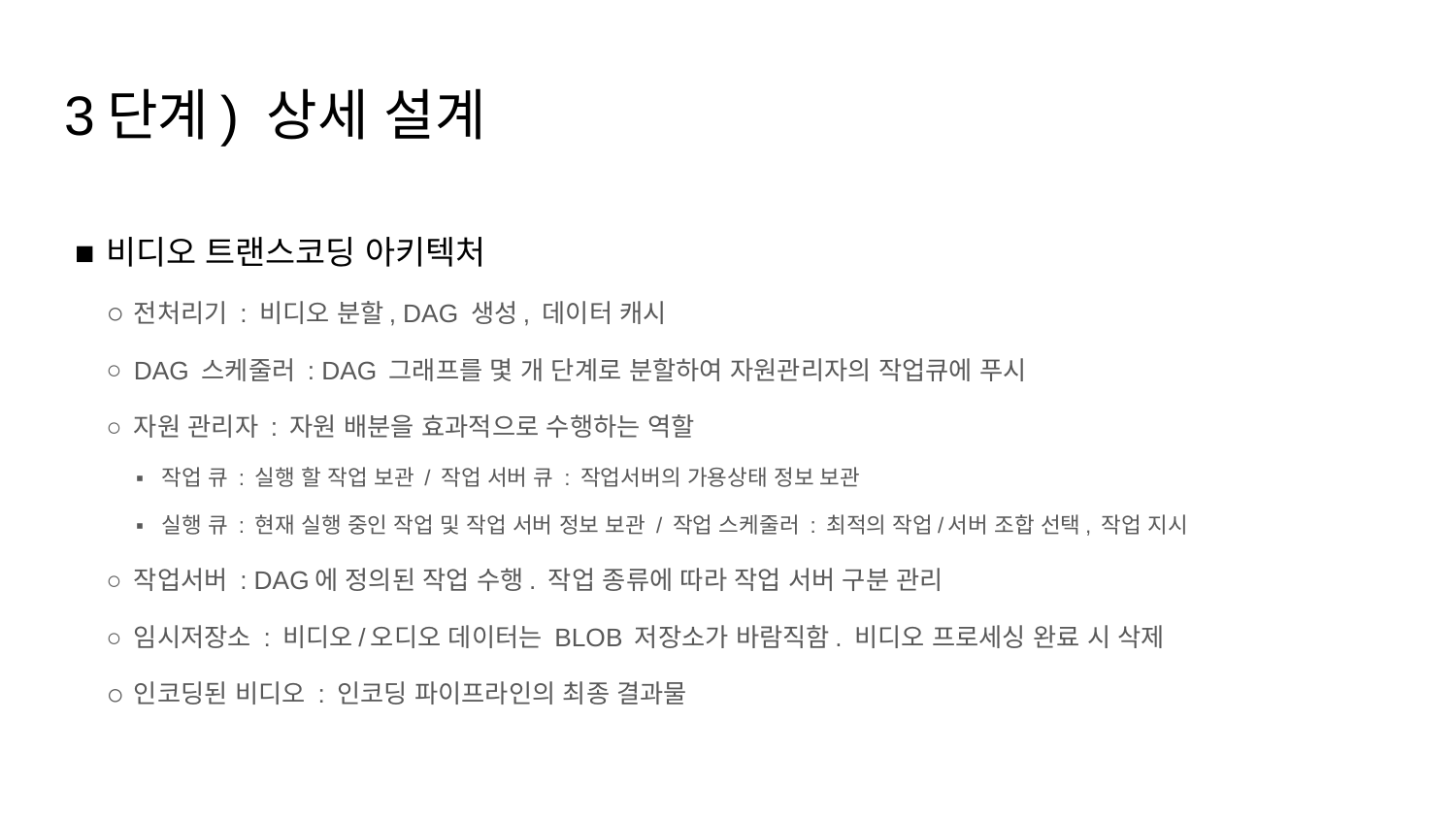

# 3단계) 상세 설계
비디오 트랜스코딩 아키텍처
전처리기 : 비디오 분할, DAG 생성, 데이터 캐시
DAG 스케줄러 : DAG 그래프를 몇 개 단계로 분할하여 자원관리자의 작업큐에 푸시
자원 관리자 : 자원 배분을 효과적으로 수행하는 역할
작업 큐 : 실행 할 작업 보관 / 작업 서버 큐 : 작업서버의 가용상태 정보 보관
실행 큐 : 현재 실행 중인 작업 및 작업 서버 정보 보관 / 작업 스케줄러 : 최적의 작업/서버 조합 선택, 작업 지시
작업서버 : DAG에 정의된 작업 수행. 작업 종류에 따라 작업 서버 구분 관리
임시저장소 : 비디오/오디오 데이터는 BLOB 저장소가 바람직함. 비디오 프로세싱 완료 시 삭제
인코딩된 비디오 : 인코딩 파이프라인의 최종 결과물